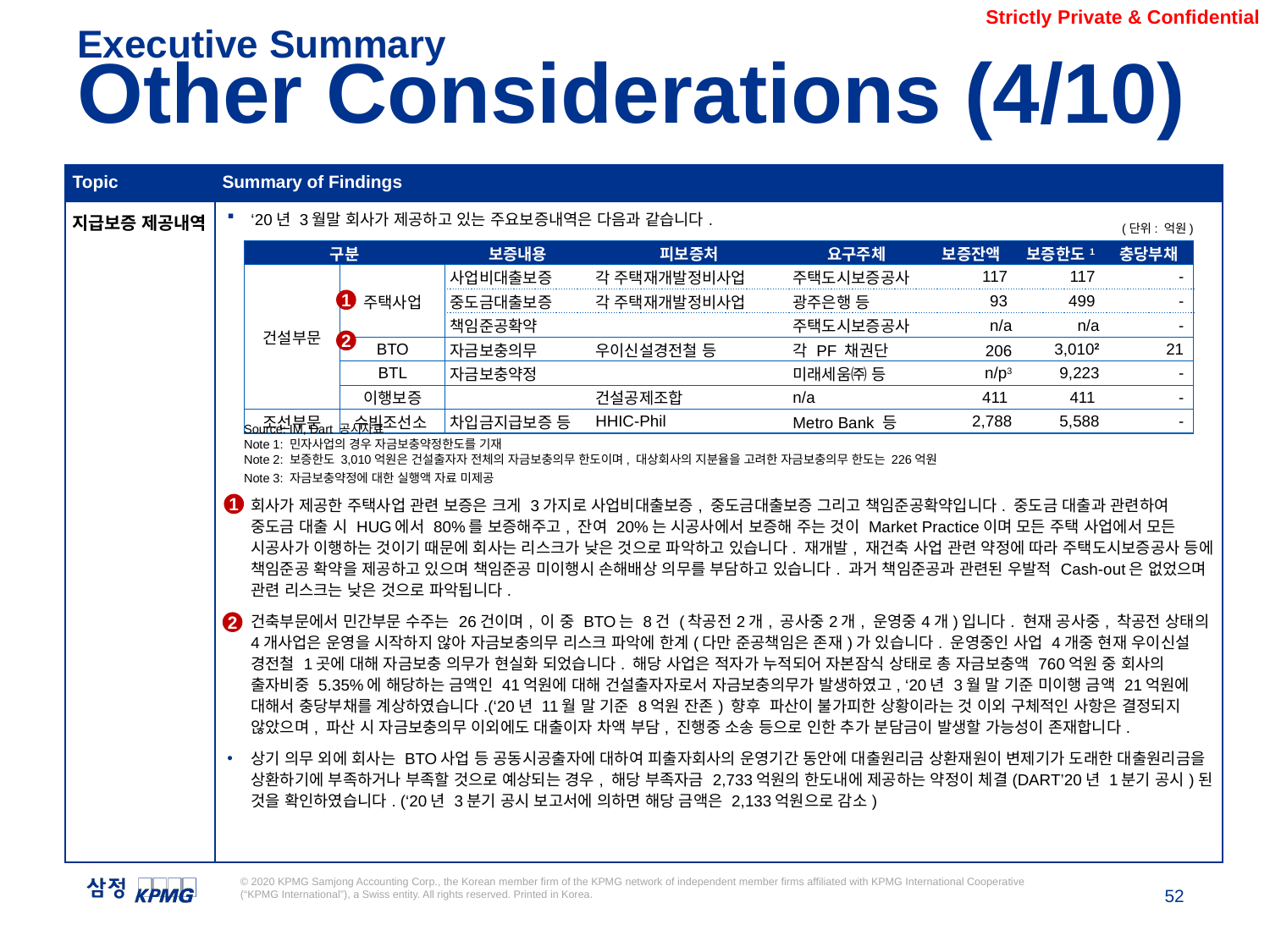

Executive Summary
Other Considerations (4/10)
| Topic | Summary of Findings |
| --- | --- |
| 지급보증 제공내역 | ‘20년 3월말 회사가 제공하고 있는 주요보증내역은 다음과 같습니다. 회사가 제공한 주택사업 관련 보증은 크게 3가지로 사업비대출보증, 중도금대출보증 그리고 책임준공확약입니다. 중도금 대출과 관련하여 중도금 대출 시 HUG에서 80%를 보증해주고, 잔여 20%는 시공사에서 보증해 주는 것이 Market Practice이며 모든 주택 사업에서 모든 시공사가 이행하는 것이기 때문에 회사는 리스크가 낮은 것으로 파악하고 있습니다. 재개발, 재건축 사업 관련 약정에 따라 주택도시보증공사 등에 책임준공 확약을 제공하고 있으며 책임준공 미이행시 손해배상 의무를 부담하고 있습니다. 과거 책임준공과 관련된 우발적 Cash-out은 없었으며 관련 리스크는 낮은 것으로 파악됩니다. 건축부문에서 민간부문 수주는 26건이며, 이 중 BTO는 8건 (착공전2개, 공사중2개, 운영중4개)입니다. 현재 공사중, 착공전 상태의 4개사업은 운영을 시작하지 않아 자금보충의무 리스크 파악에 한계(다만 준공책임은 존재)가 있습니다. 운영중인 사업 4개중 현재 우이신설 경전철 1곳에 대해 자금보충 의무가 현실화 되었습니다. 해당 사업은 적자가 누적되어 자본잠식 상태로 총 자금보충액 760억원 중 회사의 출자비중 5.35%에 해당하는 금액인 41억원에 대해 건설출자자로서 자금보충의무가 발생하였고, ‘20년 3월 말 기준 미이행 금액 21억원에 대해서 충당부채를 계상하였습니다.(‘20년 11월 말 기준 8억원 잔존) 향후 파산이 불가피한 상황이라는 것 이외 구체적인 사항은 결정되지 않았으며, 파산 시 자금보충의무 이외에도 대출이자 차액 부담, 진행중 소송 등으로 인한 추가 분담금이 발생할 가능성이 존재합니다. 상기 의무 외에 회사는 BTO사업 등 공동시공출자에 대하여 피출자회사의 운영기간 동안에 대출원리금 상환재원이 변제기가 도래한 대출원리금을 상환하기에 부족하거나 부족할 것으로 예상되는 경우, 해당 부족자금 2,733억원의 한도내에 제공하는 약정이 체결(DART’20년 1분기 공시)된 것을 확인하였습니다. (‘20년 3분기 공시 보고서에 의하면 해당 금액은 2,133억원으로 감소) |
(단위: 억원)
| 구분 |  | 보증내용 | 피보증처 | 요구주체 | 보증잔액 | 보증한도1 | 충당부채 |
| --- | --- | --- | --- | --- | --- | --- | --- |
| 건설부문 | 주택사업 | 사업비대출보증 | 각 주택재개발정비사업 | 주택도시보증공사 | 117 | 117 | - |
|  |  | 중도금대출보증 | 각 주택재개발정비사업 | 광주은행 등 | 93 | 499 | - |
|  |  | 책임준공확약 |  | 주택도시보증공사 | n/a | n/a | - |
|  | BTO | 자금보충의무 | 우이신설경전철 등 | 각 PF 채권단 | 206 | 3,0102 | 21 |
|  | BTL | 자금보충약정 |  | 미래세움㈜ 등 | n/p3 | 9,223 | - |
|  | 이행보증 |  | 건설공제조합 | n/a | 411 | 411 | - |
| 조선부문 | 수빅조선소 | 차입금지급보증 등 | HHIC-Phil | Metro Bank 등 | 2,788 | 5,588 | - |
1
2
Source: IM, Dart 공시자료
Note 1: 민자사업의 경우 자금보충약정한도를 기재
Note 2: 보증한도 3,010억원은 건설출자자 전체의 자금보충의무 한도이며, 대상회사의 지분율을 고려한 자금보충의무 한도는 226억원
Note 3: 자금보충약정에 대한 실행액 자료 미제공
1
2